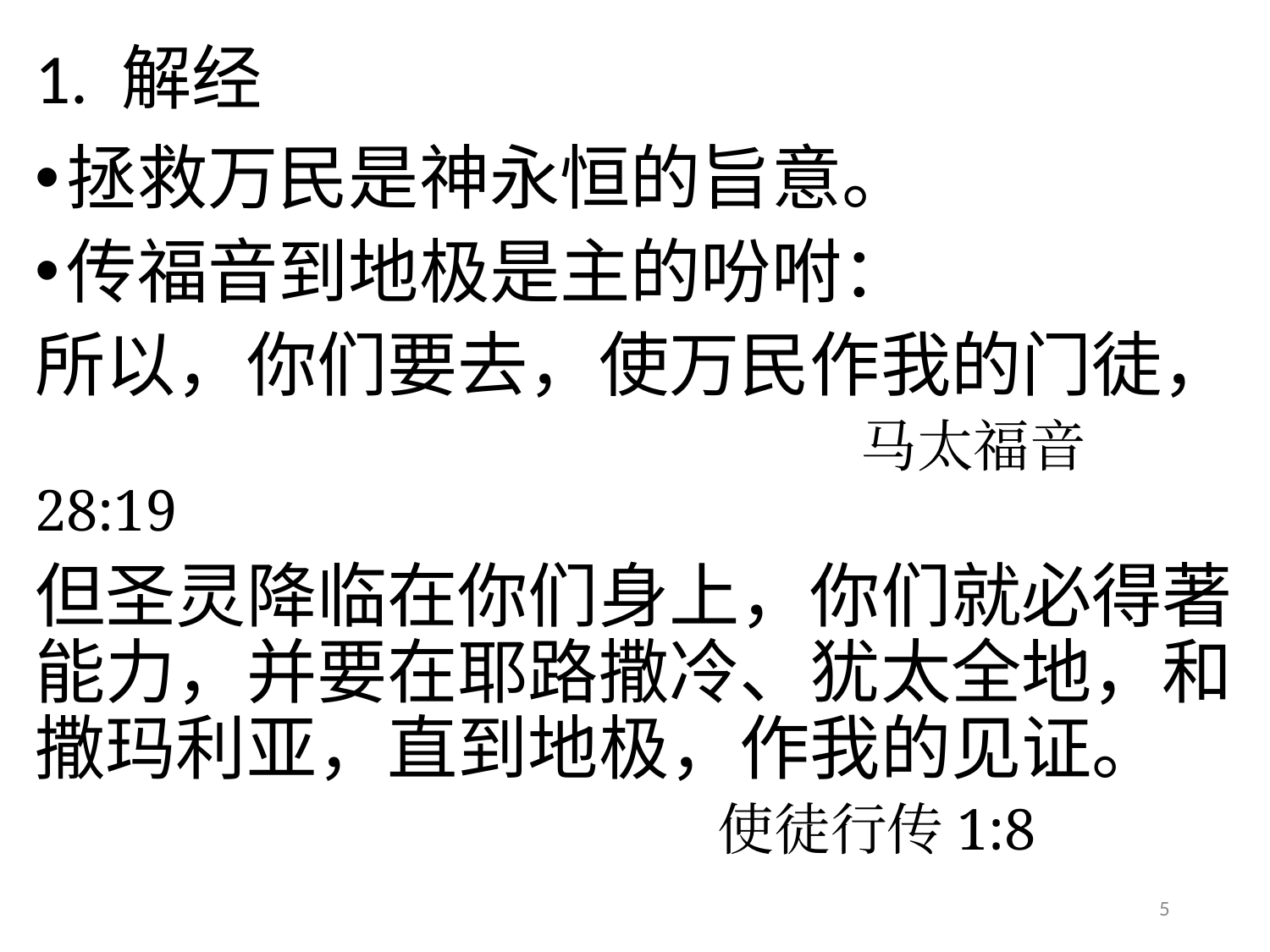

# 1. 解经
拯救万民是神永恒的旨意。
传福音到地极是主的吩咐：
所以，你们要去，使万民作我的门徒，
                                                    马太福音28:19
但圣灵降临在你们身上，你们就必得著能力，并要在耶路撒冷、犹太全地，和撒玛利亚，直到地极，作我的见证。
                                           使徒行传1:8

5